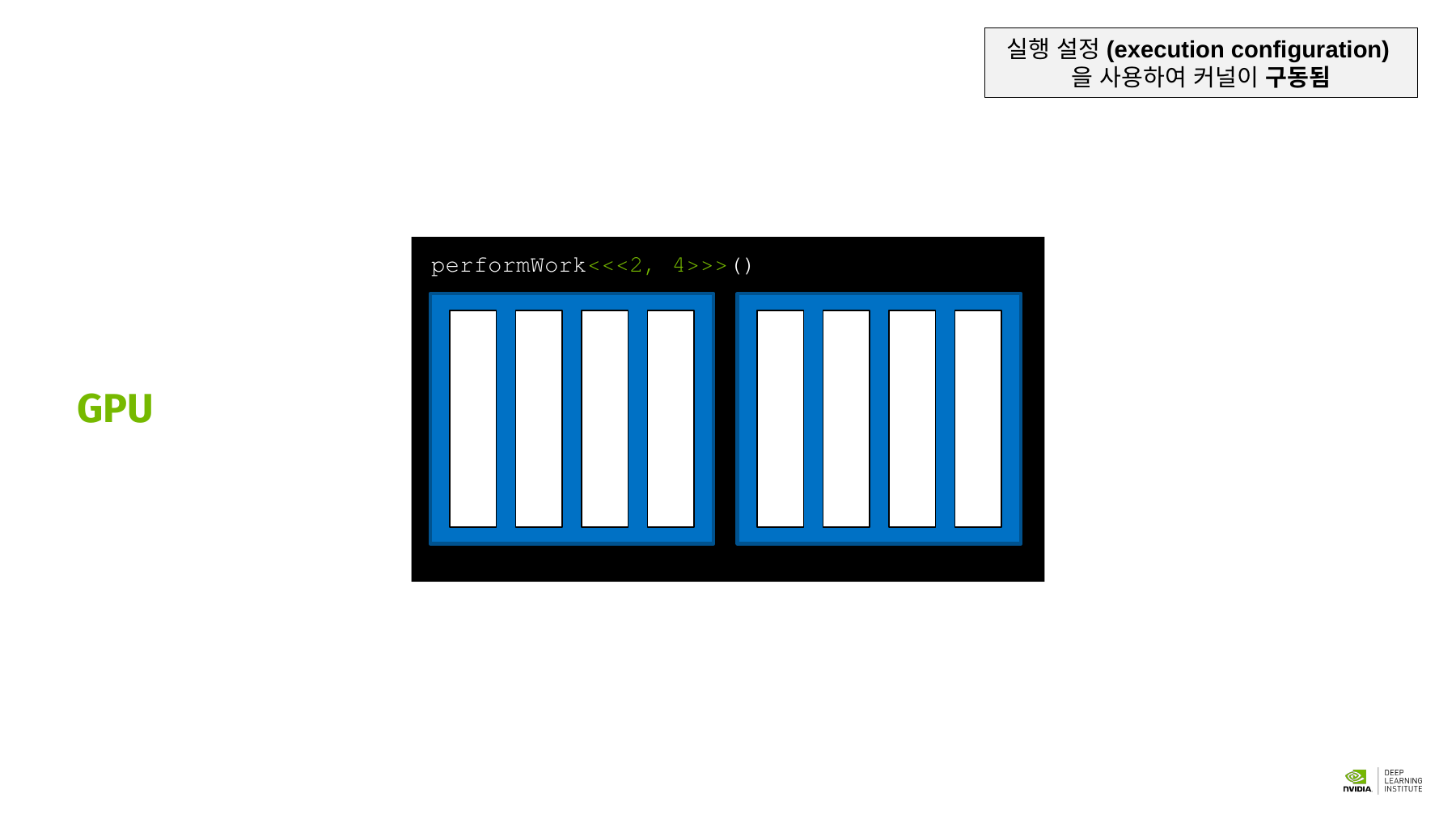

실행 설정(execution configuration)을 사용하여 커널이 구동됨

performWork<<<2, 4>>>()

GPU